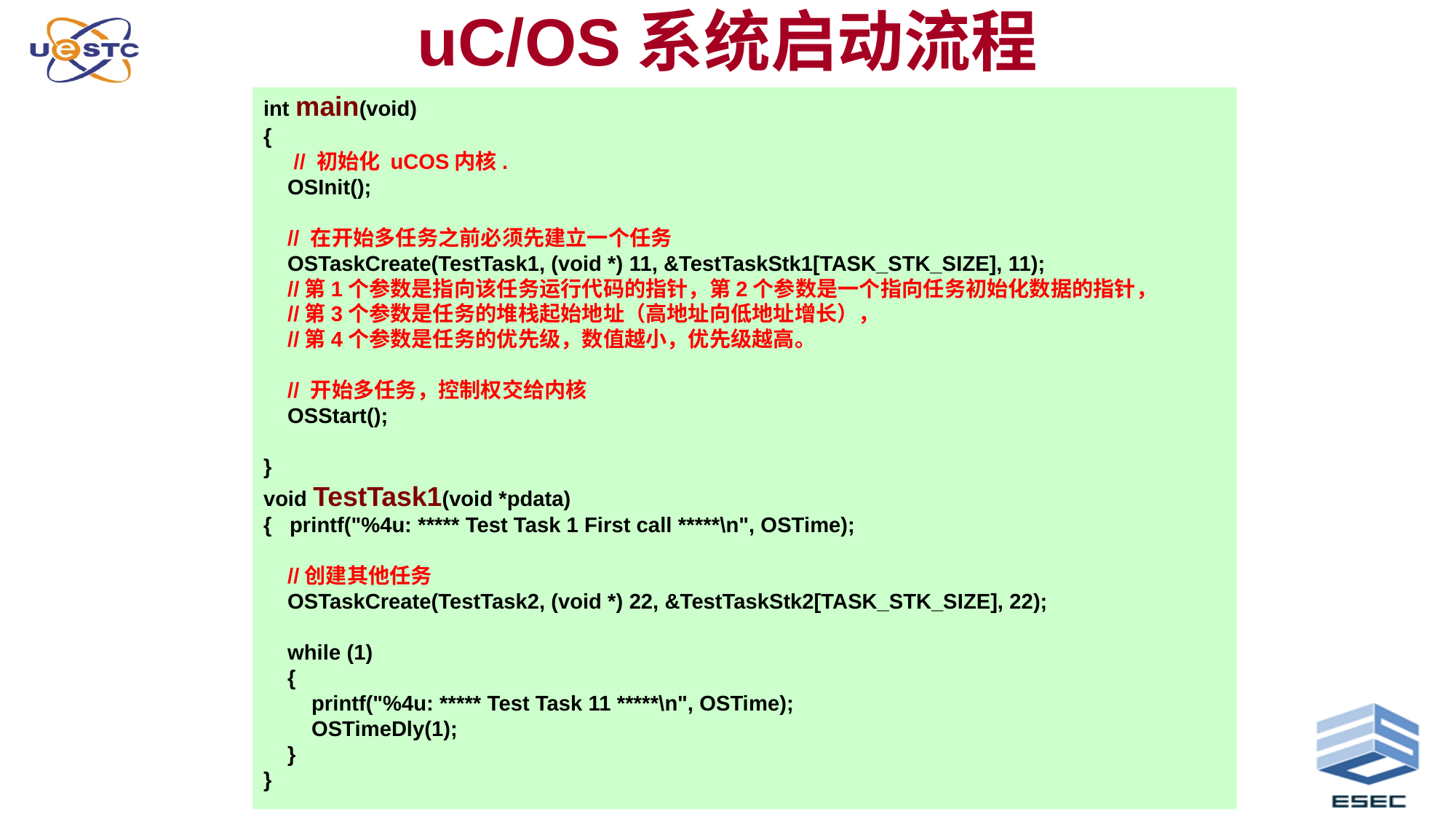

# uC/OS系统启动流程
int main(void)
{
     // 初始化 uCOS内核.
    OSInit();

    // 在开始多任务之前必须先建立一个任务
    OSTaskCreate(TestTask1, (void *) 11, &TestTaskStk1[TASK_STK_SIZE], 11);
    //第1个参数是指向该任务运行代码的指针，第2个参数是一个指向任务初始化数据的指针，
    //第3个参数是任务的堆栈起始地址（高地址向低地址增长），
    //第4个参数是任务的优先级，数值越小，优先级越高。

    // 开始多任务，控制权交给内核
    OSStart();

}
void TestTask1(void *pdata)
{   printf("%4u: ***** Test Task 1 First call *****\n", OSTime);

    //创建其他任务
    OSTaskCreate(TestTask2, (void *) 22, &TestTaskStk2[TASK_STK_SIZE], 22);

    while (1)
    {
        printf("%4u: ***** Test Task 11 *****\n", OSTime);
        OSTimeDly(1);
    }
}